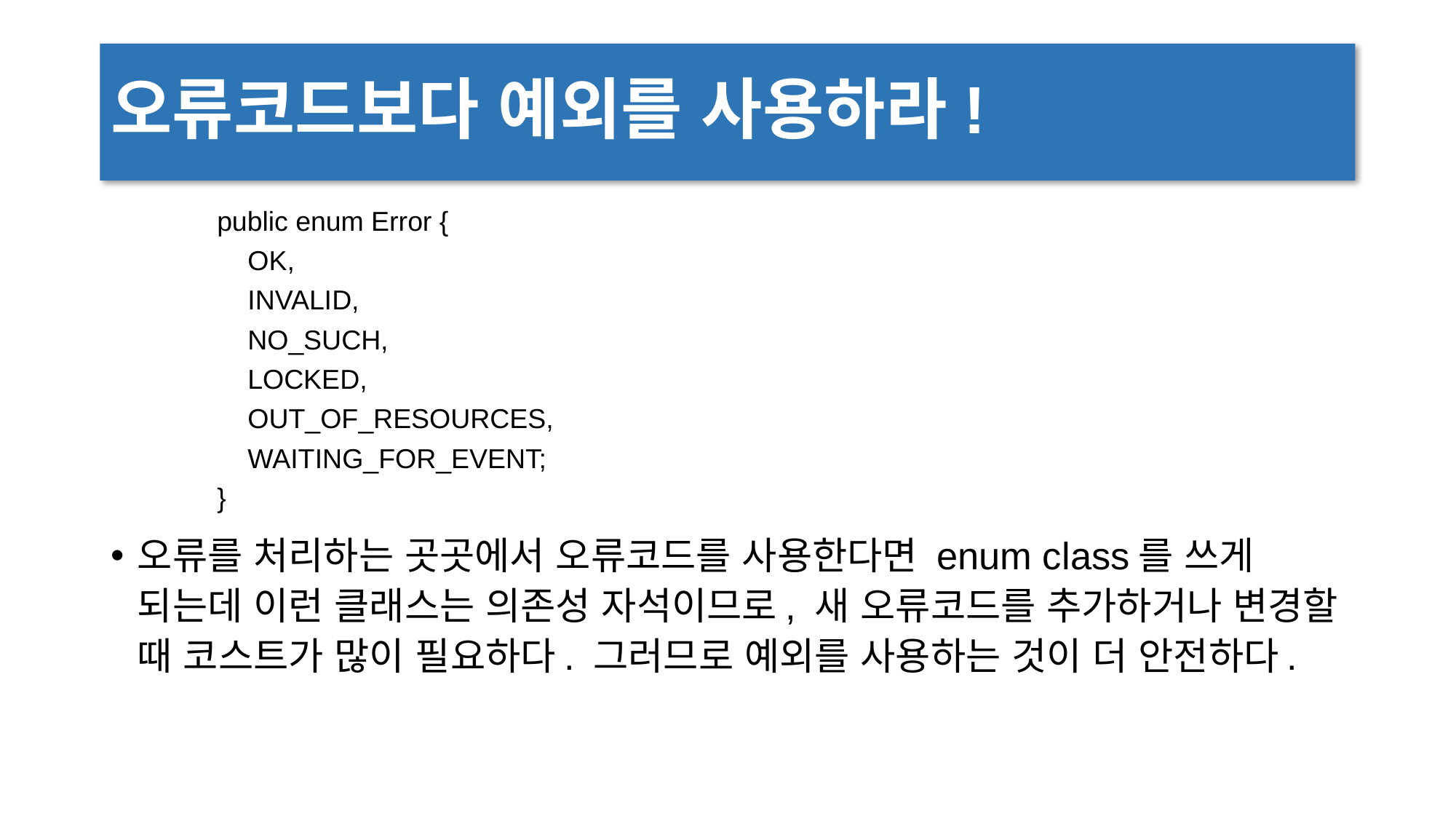

# 오류코드보다 예외를 사용하라!
public enum Error {
    OK,
    INVALID,
    NO_SUCH,
    LOCKED,
    OUT_OF_RESOURCES,
    WAITING_FOR_EVENT;
}
오류를 처리하는 곳곳에서 오류코드를 사용한다면 enum class를 쓰게 되는데 이런 클래스는 의존성 자석이므로, 새 오류코드를 추가하거나 변경할 때 코스트가 많이 필요하다. 그러므로 예외를 사용하는 것이 더 안전하다.